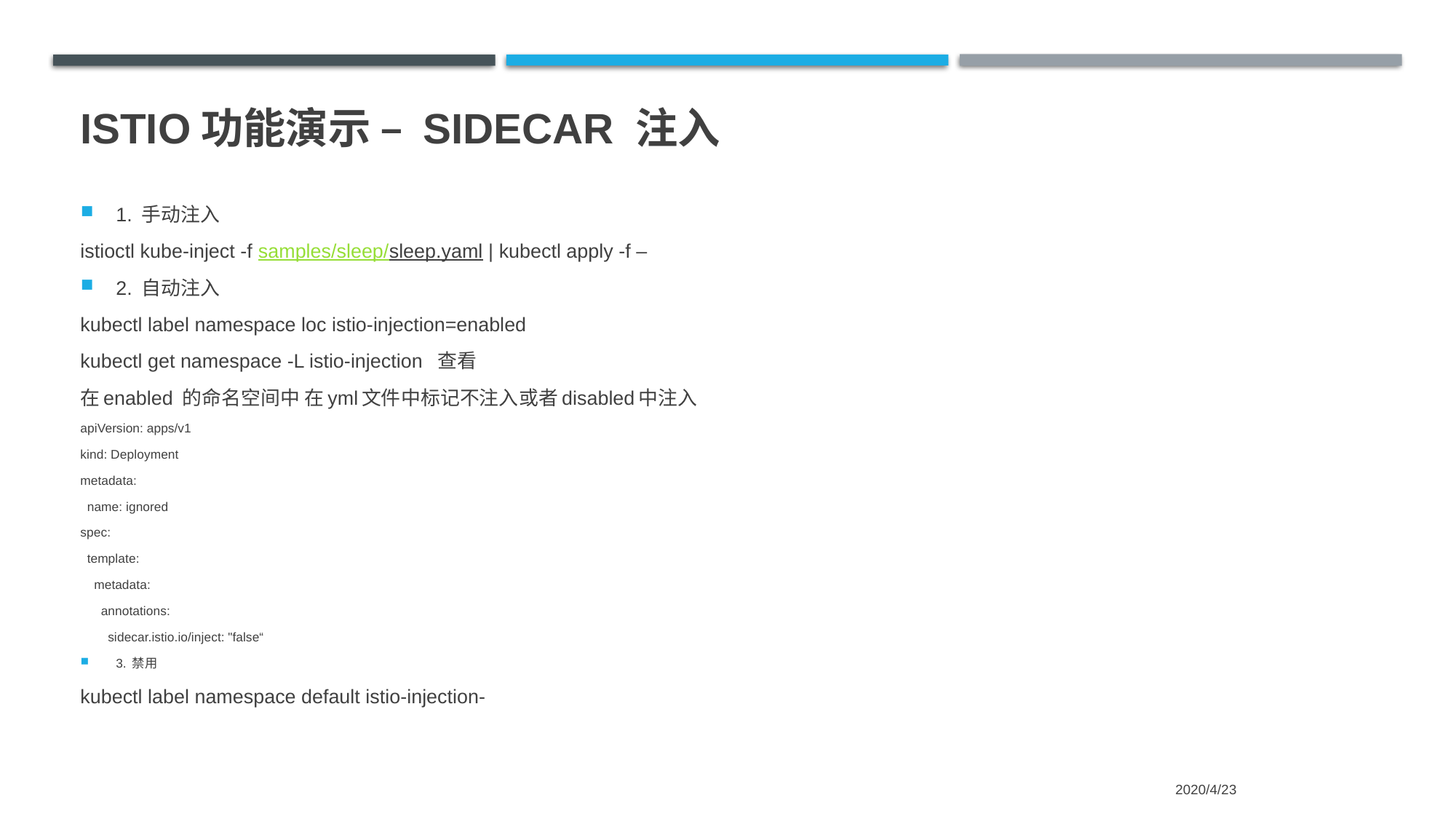

# ISTIO功能演示 – Sidecar 注入
1. 手动注入
istioctl kube-inject -f samples/sleep/sleep.yaml | kubectl apply -f –
2. 自动注入
kubectl label namespace loc istio-injection=enabled
kubectl get namespace -L istio-injection  查看
在enabled 的命名空间中 在yml文件中标记不注入或者disabled中注入
apiVersion: apps/v1
kind: Deployment
metadata:
  name: ignored
spec:
  template:
    metadata:
      annotations:
        sidecar.istio.io/inject: "false“
3. 禁用
kubectl label namespace default istio-injection-
2020/4/23